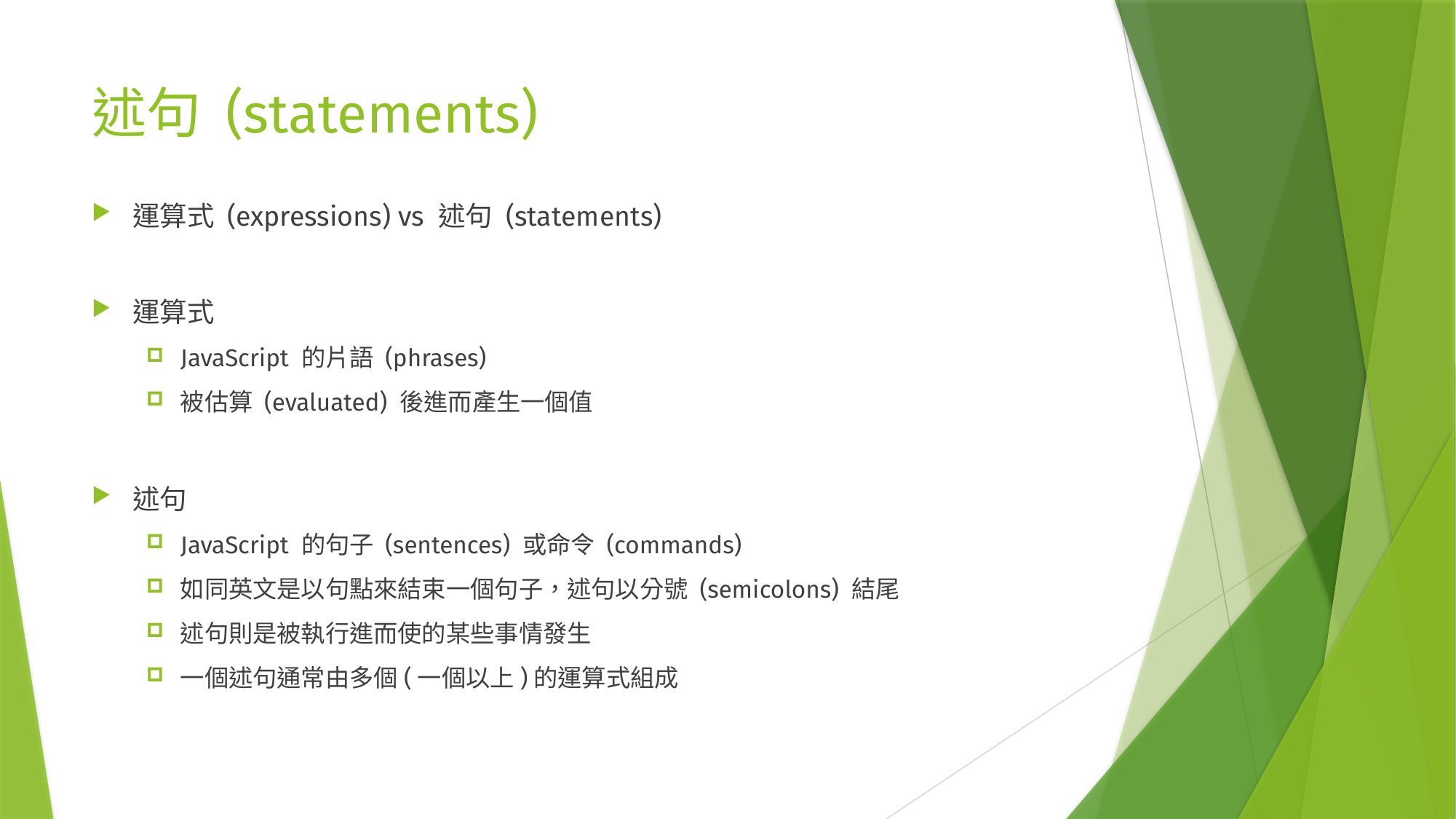

# 述句 (statements)
運算式 (expressions) vs 述句 (statements)

運算式
JavaScript 的片語 (phrases)
被估算 (evaluated) 後進而產生一個值

述句
JavaScript 的句子 (sentences) 或命令 (commands)
如同英文是以句點來結束一個句子，述句以分號 (semicolons) 結尾
述句則是被執行進而使的某些事情發生
一個述句通常由多個(一個以上)的運算式組成